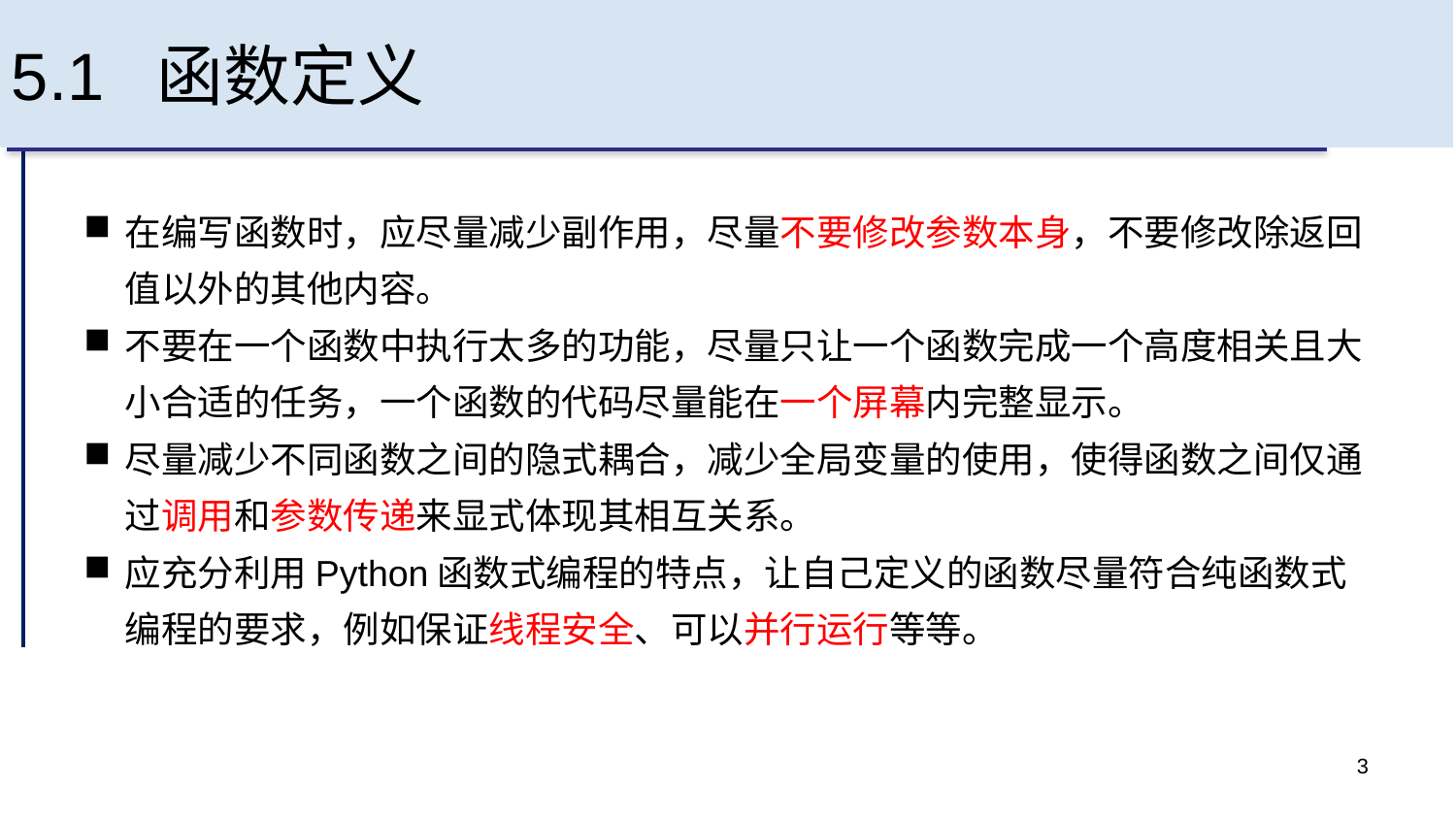

# 5.1  函数定义
在编写函数时，应尽量减少副作用，尽量不要修改参数本身，不要修改除返回值以外的其他内容。
不要在一个函数中执行太多的功能，尽量只让一个函数完成一个高度相关且大小合适的任务，一个函数的代码尽量能在一个屏幕内完整显示。
尽量减少不同函数之间的隐式耦合，减少全局变量的使用，使得函数之间仅通过调用和参数传递来显式体现其相互关系。
应充分利用Python函数式编程的特点，让自己定义的函数尽量符合纯函数式编程的要求，例如保证线程安全、可以并行运行等等。
3